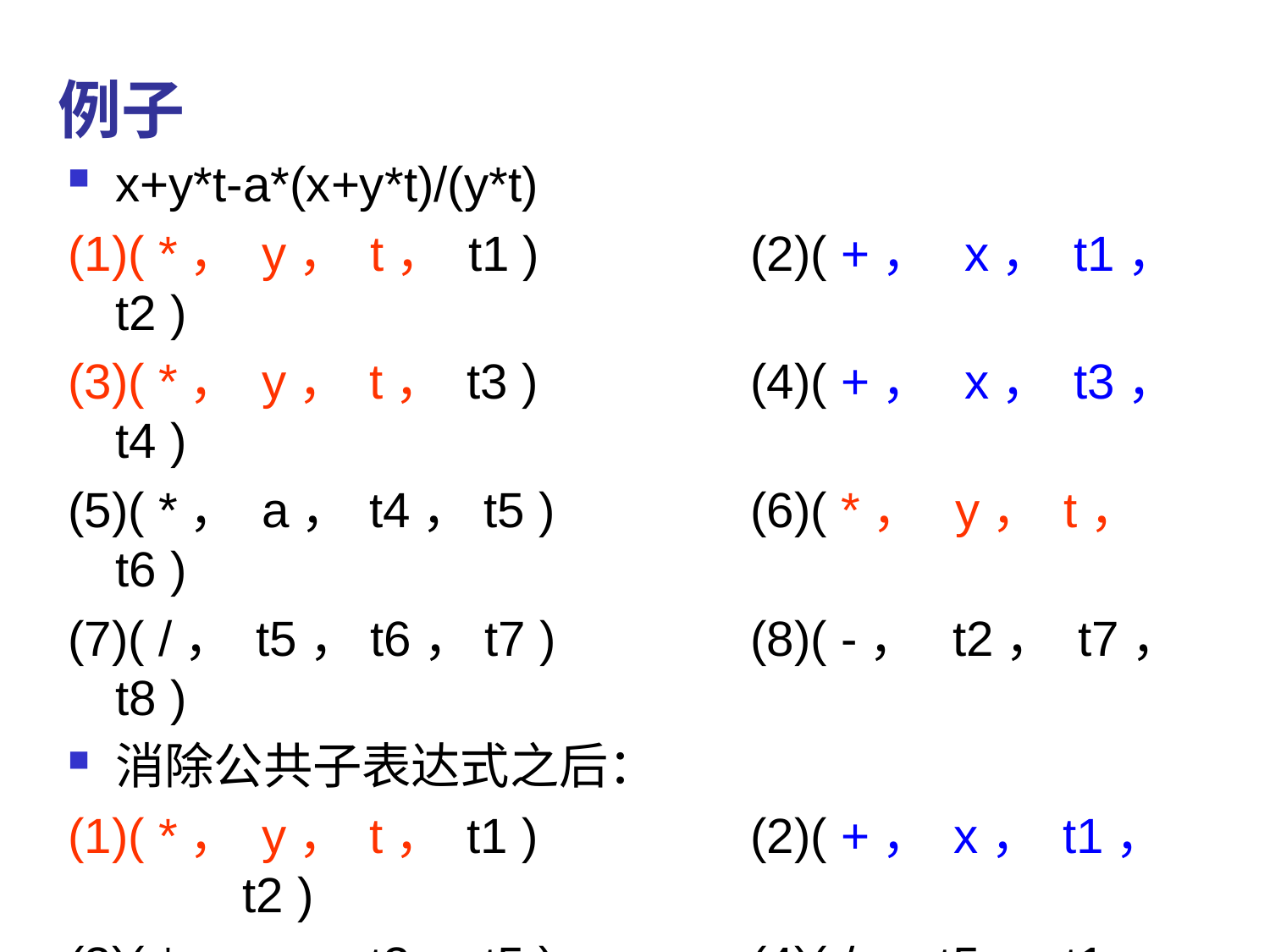

# 例子
x+y*t-a*(x+y*t)/(y*t)
(1)( *， y， t， t1 )		(2)( +，  x， t1， t2 )
(3)( *， y，	t， t3 )		(4)( +，  x， t3， t4 )
(5)( *， a，	t4，t5 )		(6)( *，  y， t，   t6 )
(7)( /， t5，t6，t7 )		(8)( -，  t2， t7， t8 )
消除公共子表达式之后：
(1)( *， y，	t， t1 )		(2)( +， x， t1，	t2 )
(3)( *， a，	t2，t5 )		(4)( /， t5， t1，  t7 )
(5)( -， t2，t7，t8 )
7